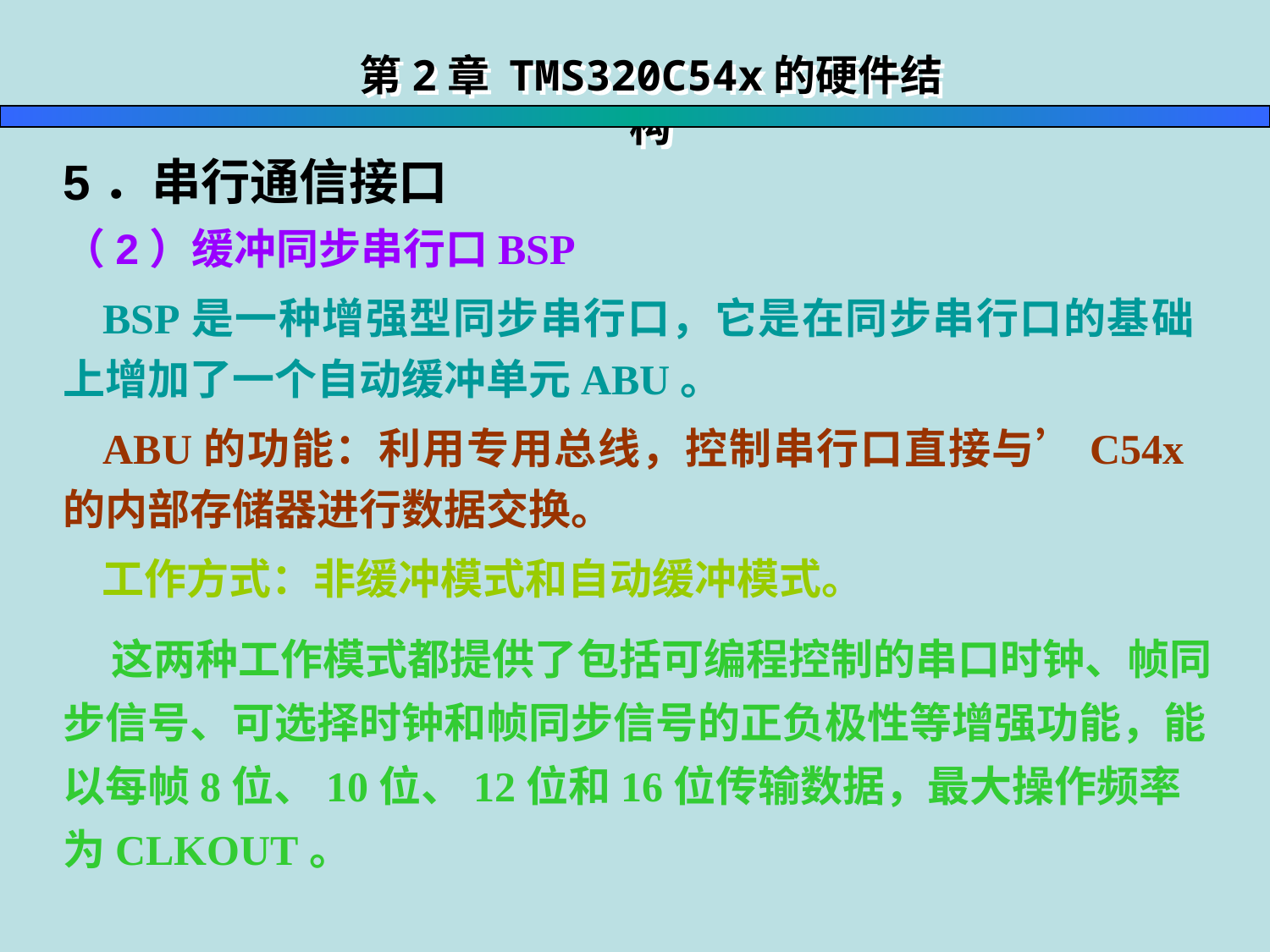

第2章 TMS320C54x的硬件结构

5．串行通信接口
（2）缓冲同步串行口BSP
   BSP是一种增强型同步串行口，它是在同步串行口的基础上增加了一个自动缓冲单元ABU。
   ABU的功能：利用专用总线，控制串行口直接与’C54x的内部存储器进行数据交换。
   工作方式：非缓冲模式和自动缓冲模式。
      非缓冲模式：即标准模式，与SP相同。
          自动缓冲模式：在ABU的控制下，串行口直接与C54x的内部存储器进行16位数据块传输。当传输的数据长度是数据块长度的一半或整个长度时，产生中断。
    这两种工作模式都提供了包括可编程控制的串口时钟、帧同步信号、可选择时钟和帧同步信号的正负极性等增强功能，能以每帧8位、10位、12位和16位传输数据，最大操作频率为CLKOUT。
118